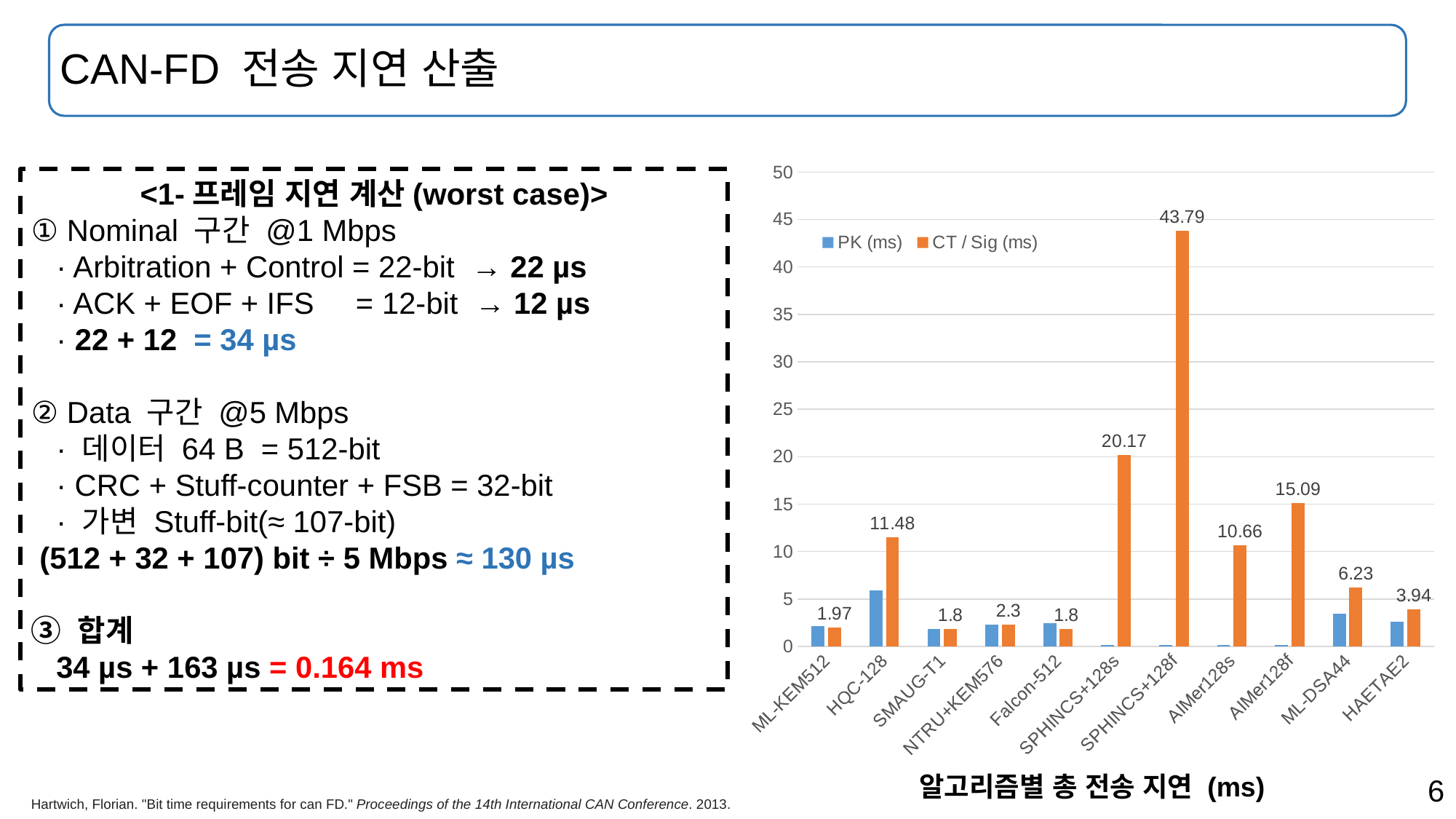

# CAN-FD 전송 지연 산출

### Chart

| Category | PK (ms) | CT / Sig (ms) |
|---|---|---|
| ML-KEM512 | 2.13 | 1.97 |
| HQC-128 | 5.9 | 11.48 |
| SMAUG-T1 | 1.8 | 1.8 |
| NTRU+KEM576 | 2.3 | 2.3 |
| Falcon-512 | 2.46 | 1.8 |
| SPHINCS+128s | 0.16 | 20.17 |
| SPHINCS+128f | 0.16 | 43.79 |
| AIMer128s | 0.16 | 10.66 |
| AIMer128f | 0.16 | 15.09 |
| ML-DSA44 | 3.44 | 6.23 |
| HAETAE2 | 2.62 | 3.94 |
<1-프레임 지연 계산(worst case)>
① Nominal 구간 @1 Mbps
   · Arbitration + Control = 22-bit  → 22 µs
   · ACK + EOF + IFS     = 12-bit  → 12 µs
   · 22 + 12  = 34 µs

② Data 구간 @5 Mbps
   · 데이터 64 B  = 512-bit
   · CRC + Stuff-counter + FSB = 32-bit
   · 가변 Stuff-bit(≈ 107-bit)
 (512 + 32 + 107) bit ÷ 5 Mbps ≈ 130 µs

③ 합계
   34 µs + 163 µs = 0.164 ms
알고리즘별 총 전송 지연 (ms)
Hartwich, Florian. "Bit time requirements for can FD." Proceedings of the 14th International CAN Conference. 2013.